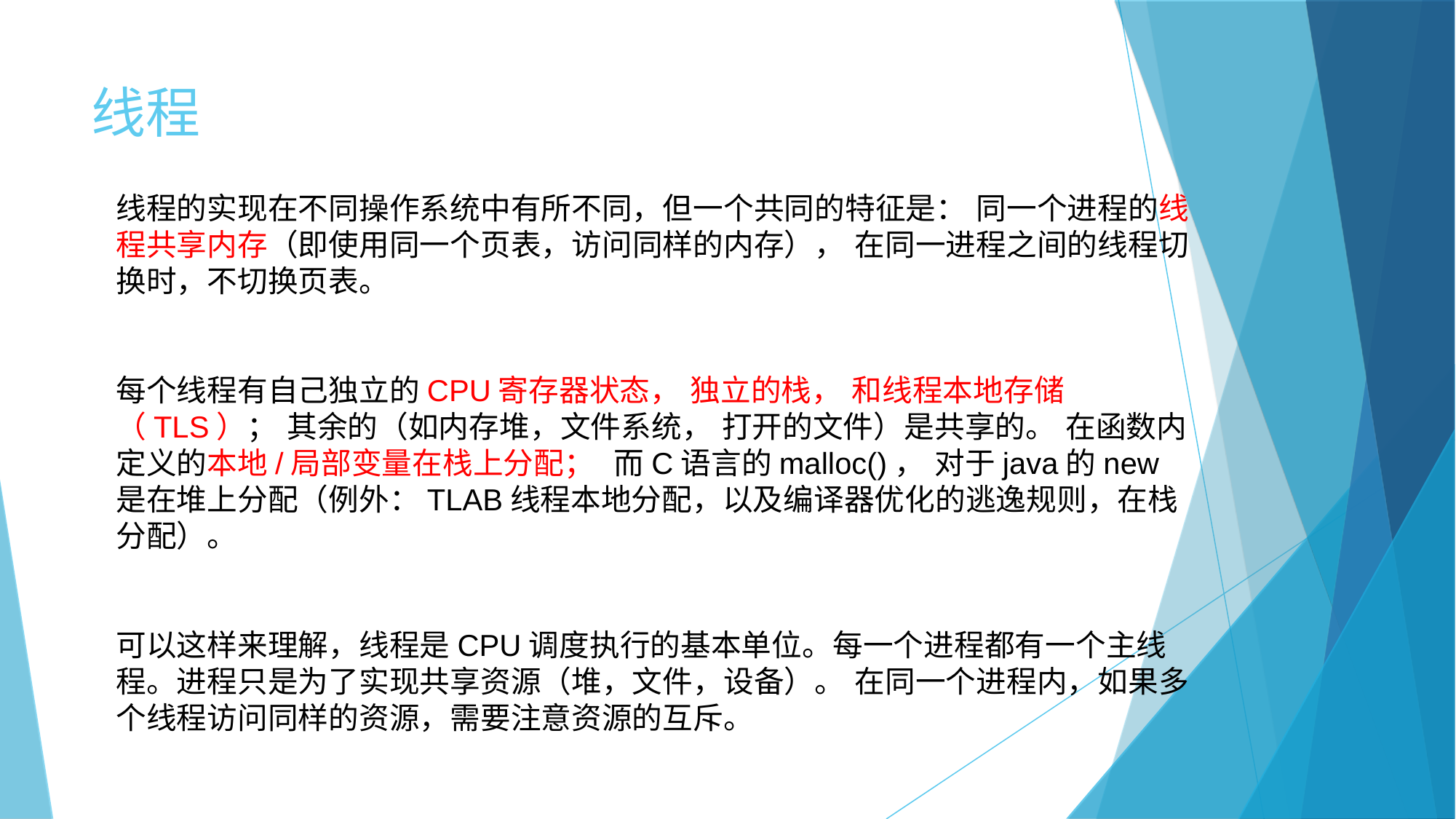

线程
线程的实现在不同操作系统中有所不同，但一个共同的特征是： 同一个进程的线程共享内存（即使用同一个页表，访问同样的内存）， 在同一进程之间的线程切换时，不切换页表。

每个线程有自己独立的CPU寄存器状态， 独立的栈， 和线程本地存储（TLS）； 其余的（如内存堆，文件系统， 打开的文件）是共享的。 在函数内定义的本地/局部变量在栈上分配；  而C语言的malloc()， 对于java的new 是在堆上分配（例外：TLAB线程本地分配，以及编译器优化的逃逸规则，在栈分配）。

可以这样来理解，线程是CPU调度执行的基本单位。每一个进程都有一个主线程。进程只是为了实现共享资源（堆，文件，设备）。 在同一个进程内，如果多个线程访问同样的资源，需要注意资源的互斥。